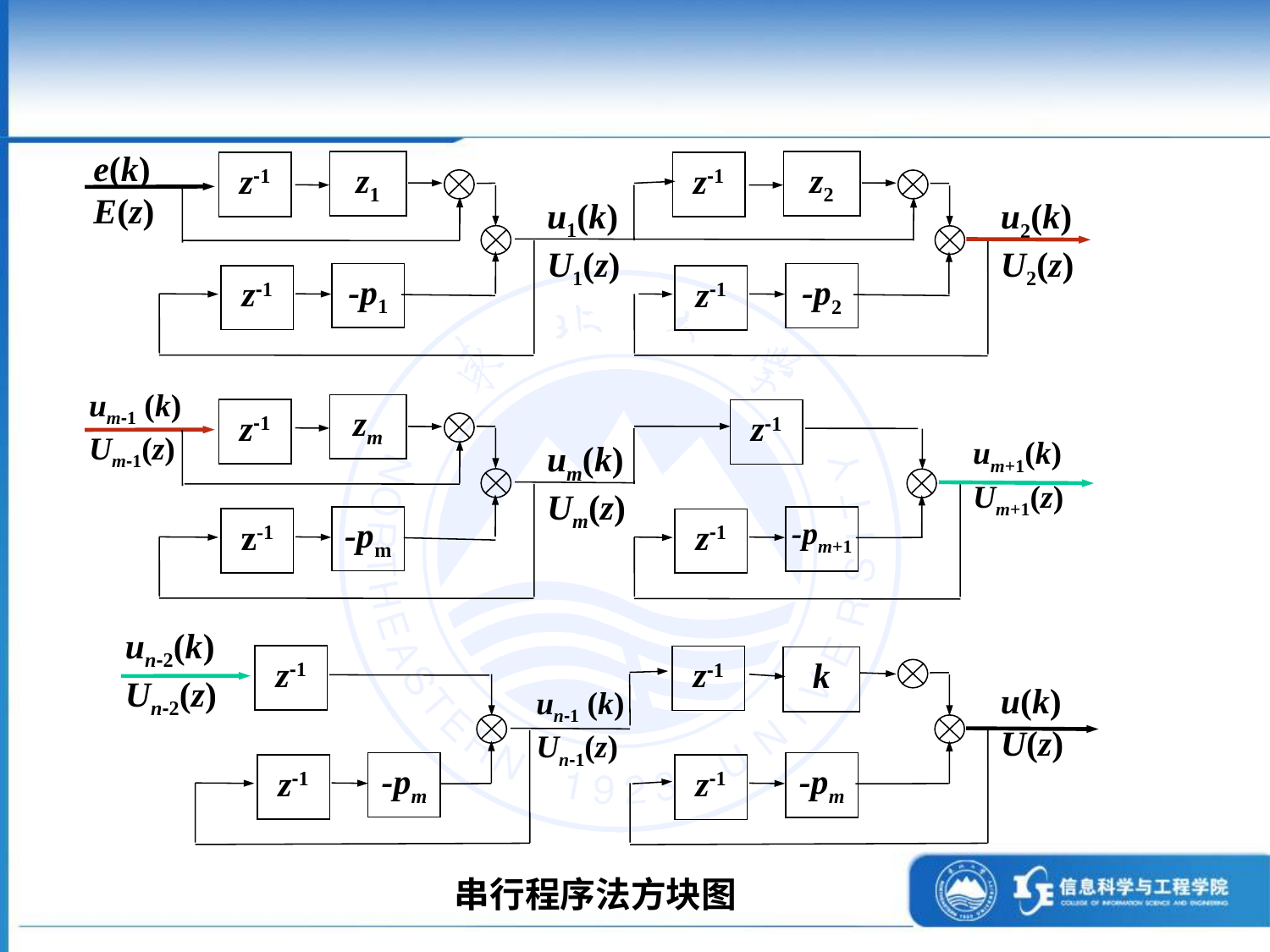

e(k)
E(z)
z1
z2
z-1
z-1

u1(k)
U1(z)
u2(k)
U2(z)

-p1
-p2
z-1
z-1

um-1 (k)
Um-1(z)
zm
z-1
z-1

um+1(k)
Um+1(z)
um(k)
Um(z)

-pm
-pm+1
z-1
z-1

un-2(k)
Un-2(z)
z-1
z-1
k

u(k)
U(z)
un-1 (k)
Un-1(z)

-pm
-pm
z-1
z-1

串行程序法方块图